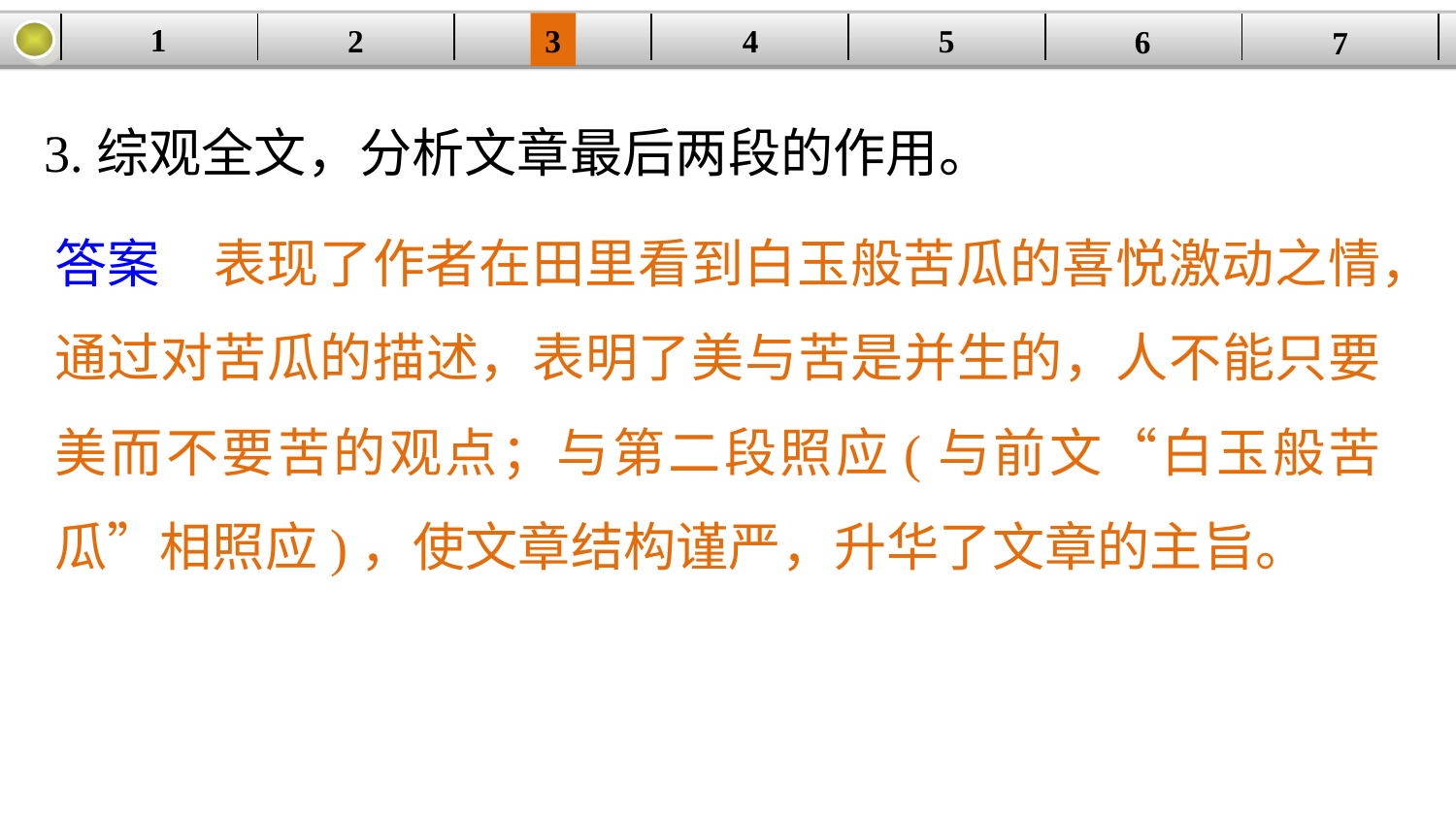

1
5
3
2
|  |  |  |  |  |  |  |
| --- | --- | --- | --- | --- | --- | --- |
4
6
7

3.综观全文，分析文章最后两段的作用。
答案　表现了作者在田里看到白玉般苦瓜的喜悦激动之情，通过对苦瓜的描述，表明了美与苦是并生的，人不能只要美而不要苦的观点；与第二段照应(与前文“白玉般苦瓜”相照应)，使文章结构谨严，升华了文章的主旨。